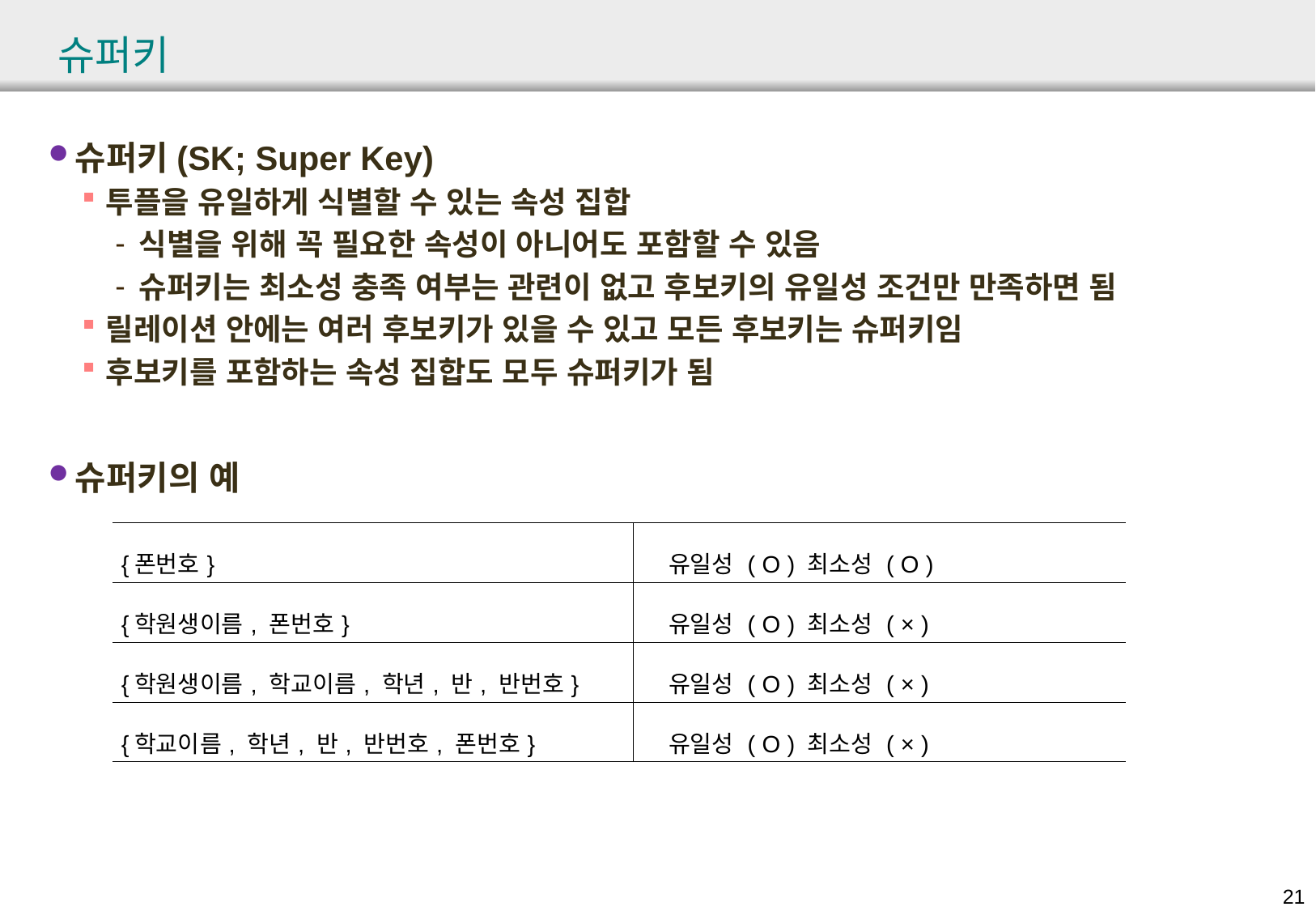

# 슈퍼키
슈퍼키(SK; Super Key)
투플을 유일하게 식별할 수 있는 속성 집합
식별을 위해 꼭 필요한 속성이 아니어도 포함할 수 있음
슈퍼키는 최소성 충족 여부는 관련이 없고 후보키의 유일성 조건만 만족하면 됨
릴레이션 안에는 여러 후보키가 있을 수 있고 모든 후보키는 슈퍼키임
후보키를 포함하는 속성 집합도 모두 슈퍼키가 됨

슈퍼키의 예

| {폰번호} | 유일성 ( O ) 최소성 ( O ) |
| --- | --- |
| {학원생이름, 폰번호} | 유일성 ( O ) 최소성 ( × ) |
| {학원생이름, 학교이름, 학년, 반, 반번호} | 유일성 ( O ) 최소성 ( × ) |
| {학교이름, 학년, 반, 반번호, 폰번호} | 유일성 ( O ) 최소성 ( × ) |